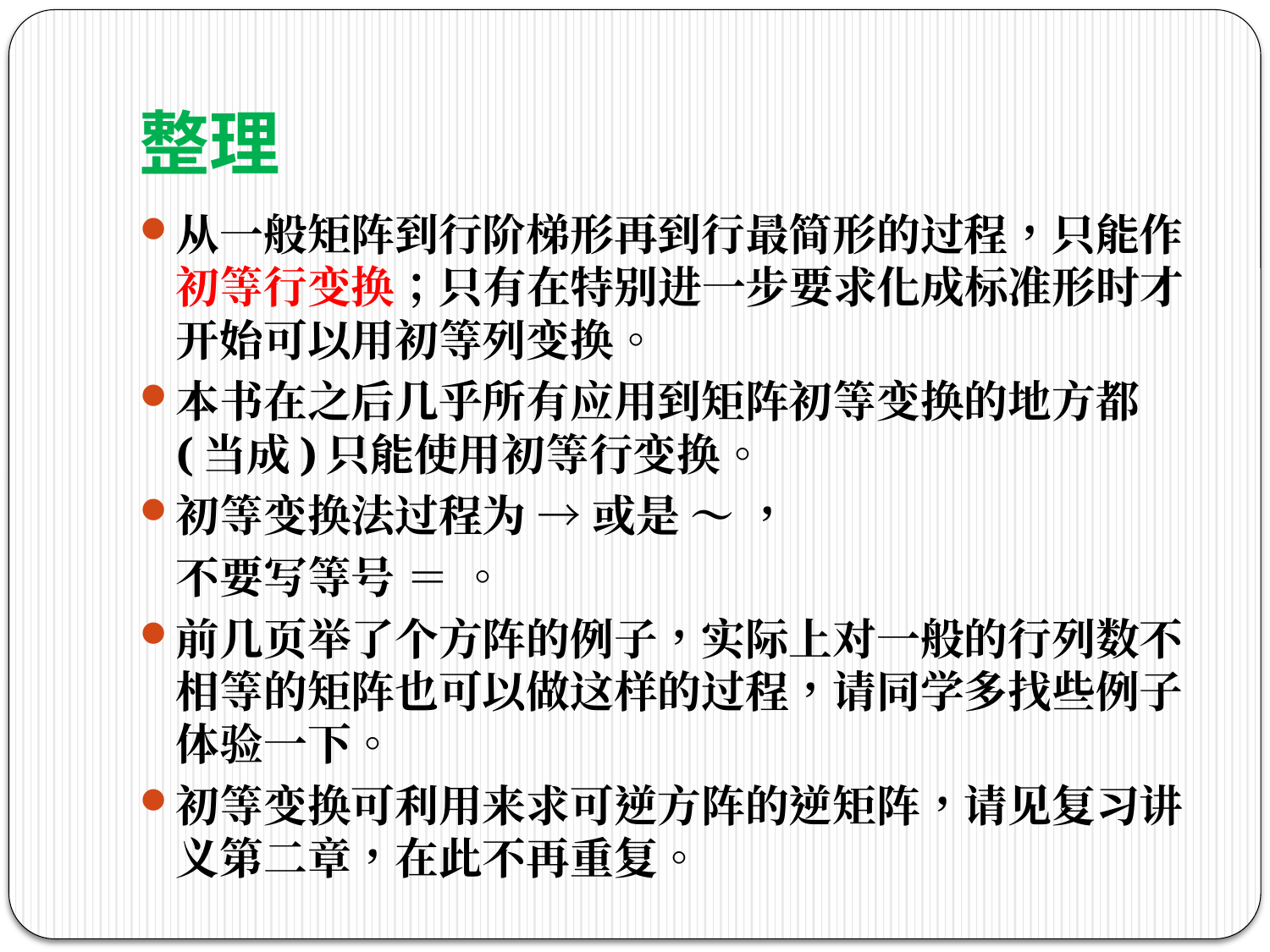

# 整理
从一般矩阵到行阶梯形再到行最简形的过程，只能作初等行变换；只有在特别进一步要求化成标准形时才开始可以用初等列变换。
本书在之后几乎所有应用到矩阵初等变换的地方都(当成)只能使用初等行变换。
初等变换法过程为 → 或是 ～ ，
	不要写等号 ＝ 。
前几页举了个方阵的例子，实际上对一般的行列数不相等的矩阵也可以做这样的过程，请同学多找些例子体验一下。
初等变换可利用来求可逆方阵的逆矩阵，请见复习讲义第二章，在此不再重复。